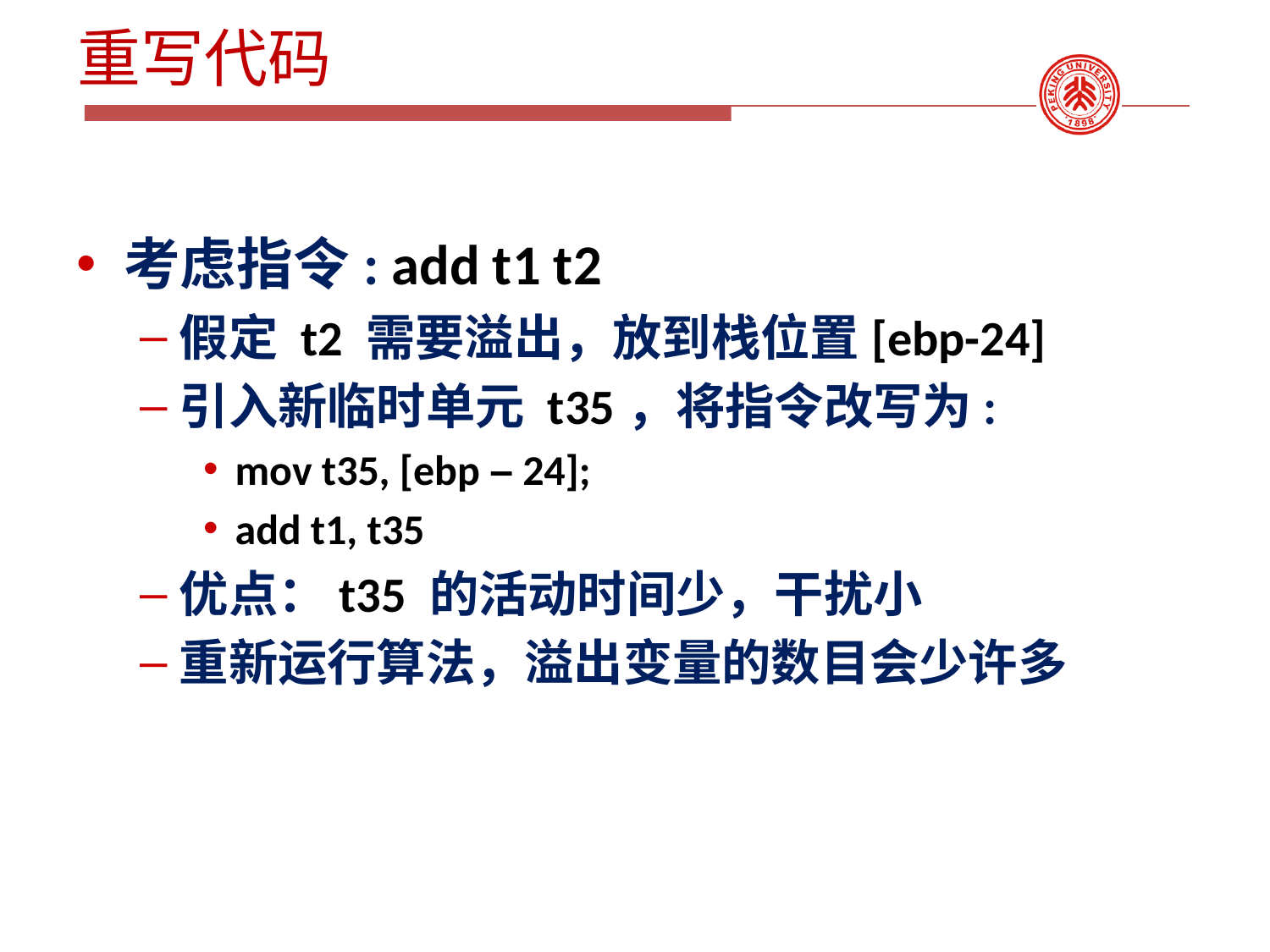

# 重写代码
考虑指令: add t1 t2
假定 t2 需要溢出，放到栈位置[ebp-24]
引入新临时单元 t35，将指令改写为:
mov t35, [ebp – 24];
add t1, t35
优点：t35 的活动时间少，干扰小
重新运行算法，溢出变量的数目会少许多